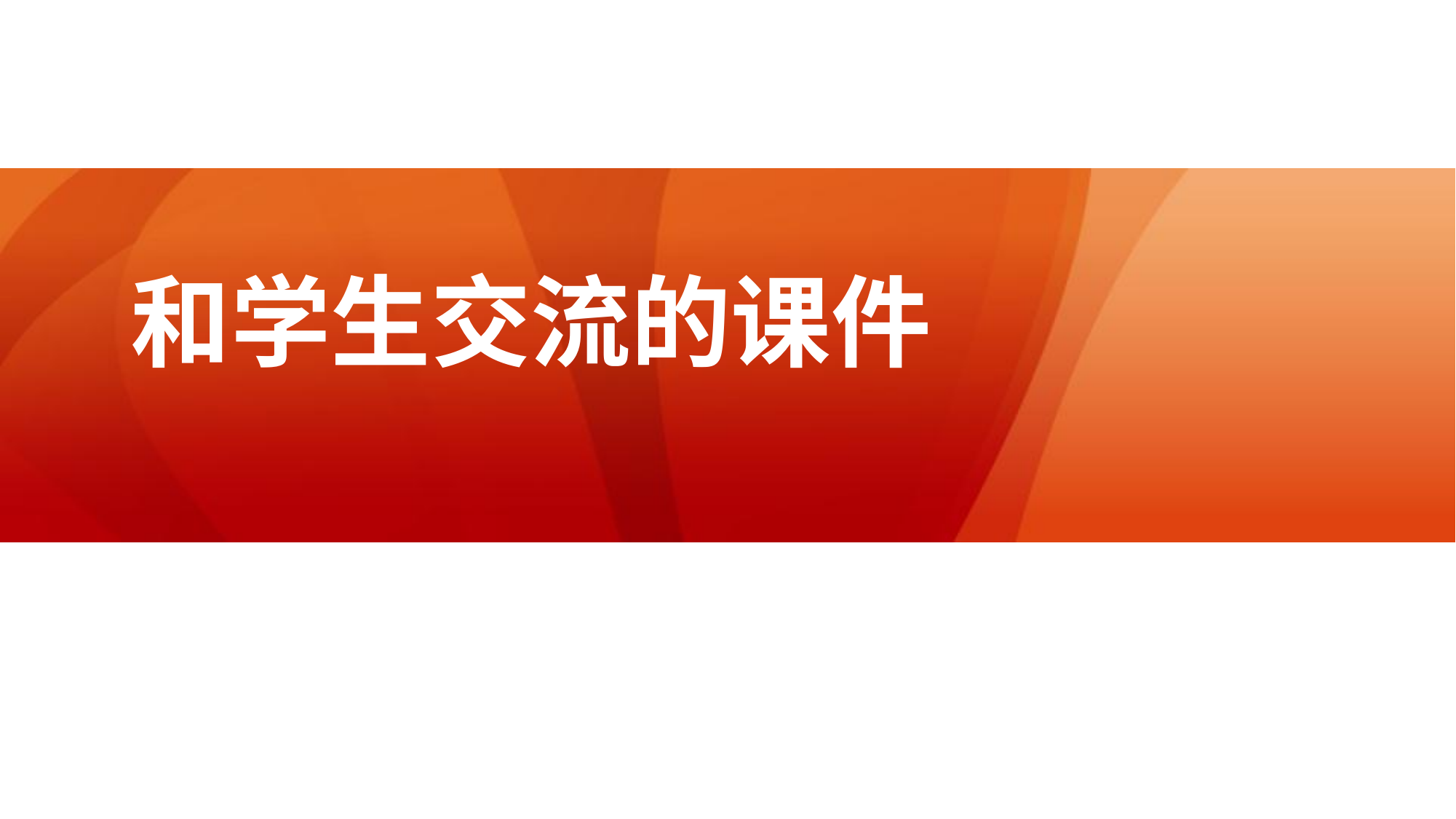

客户或者合作伙伴的标志放在右上角.
配色参考方案：
建议同一页面内不超过四种颜色，以下是13组配色方案，同一页面内只选择一组使用。（仅供参考）

# 和学生交流的课件